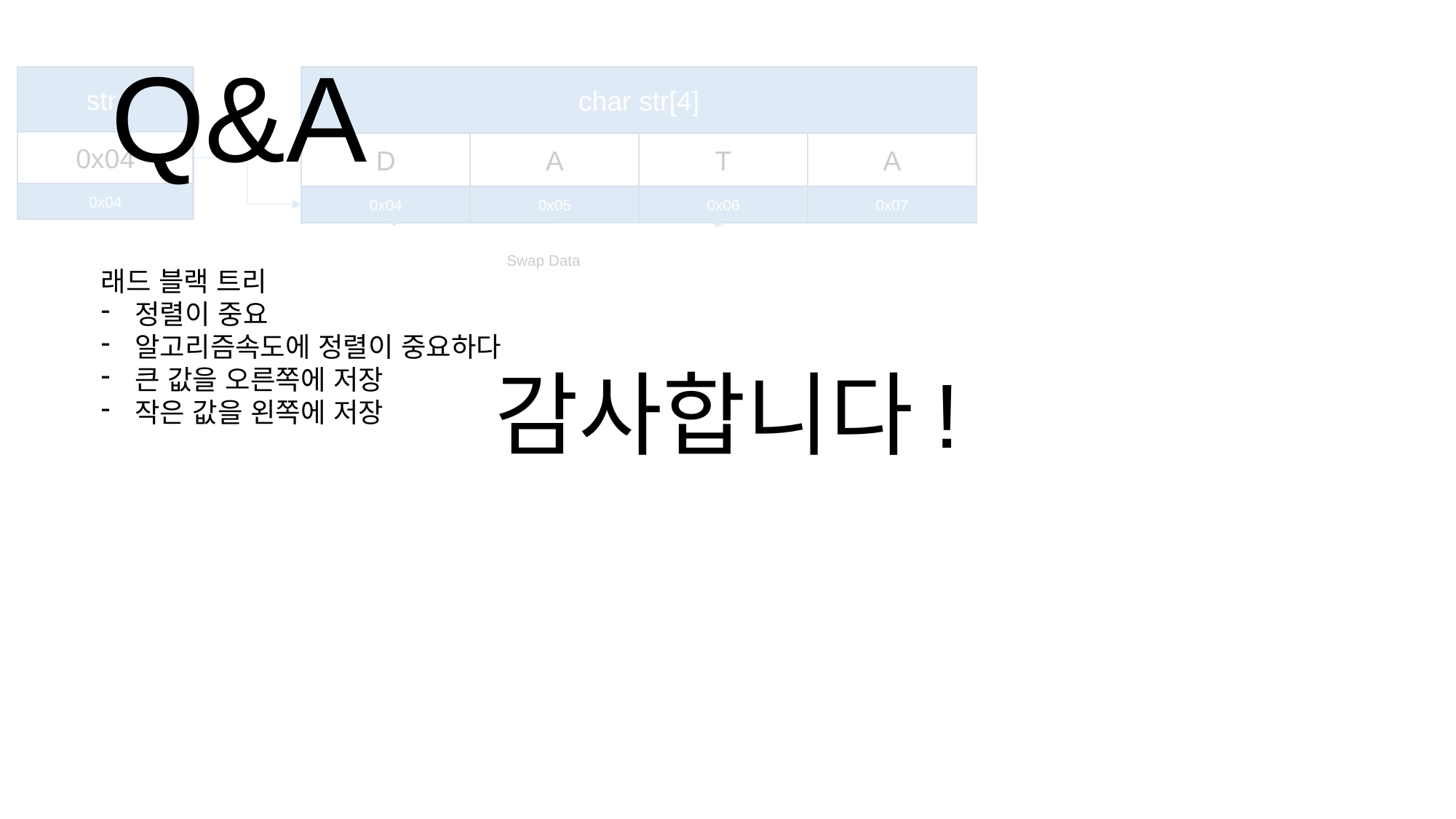

# Q&A

str
0x04
0x04
char str[4]
D
0x04
A
0x05
T
0x06
A
0x07
Swap Data
래드 블랙 트리
정렬이 중요
알고리즘속도에 정렬이 중요하다
큰 값을 오른쪽에 저장
작은 값을 왼쪽에 저장

감사합니다!